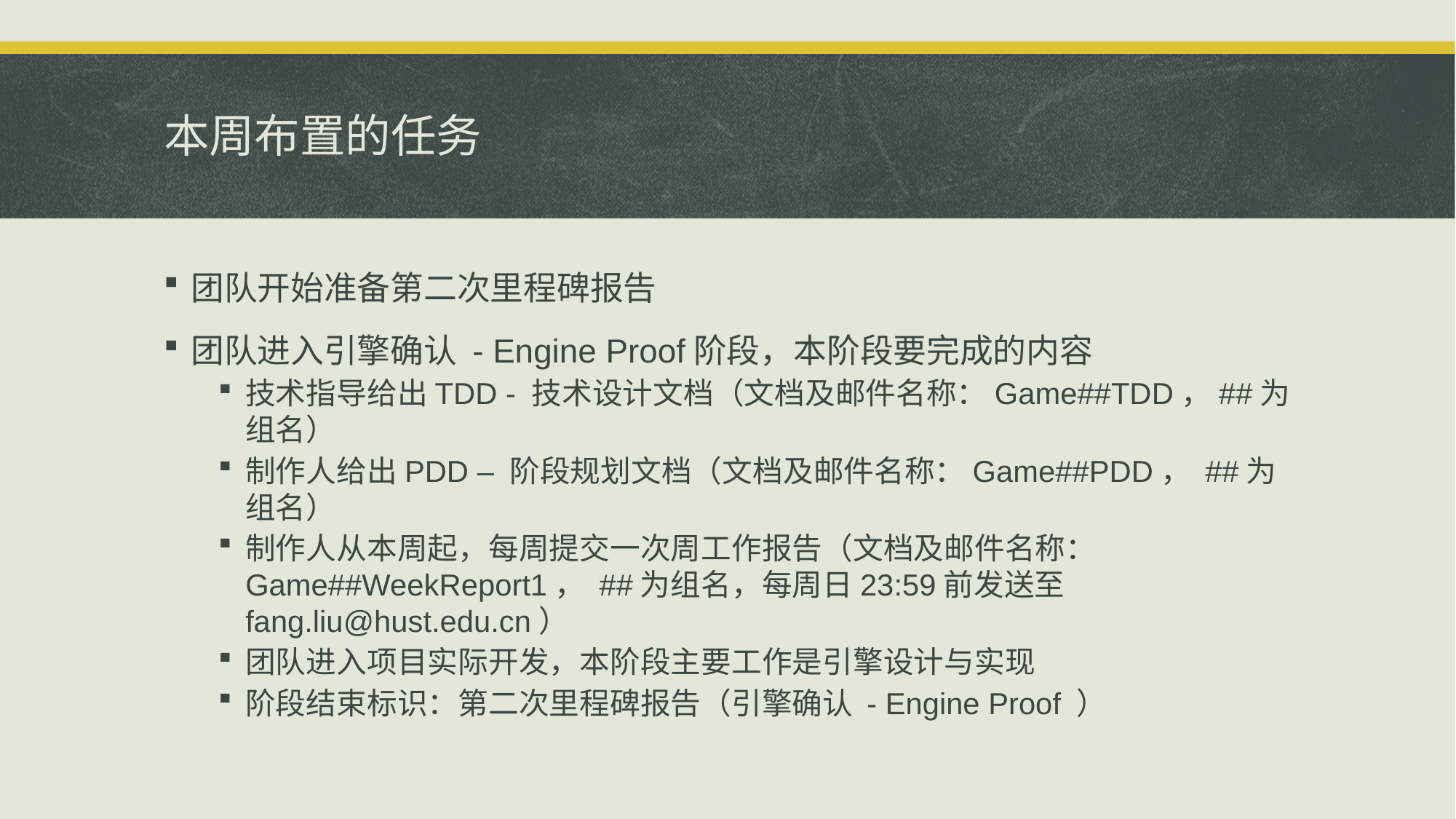

# 本周布置的任务
团队开始准备第二次里程碑报告
团队进入引擎确认 - Engine Proof阶段，本阶段要完成的内容
技术指导给出TDD - 技术设计文档（文档及邮件名称：Game##TDD，##为组名）
制作人给出PDD – 阶段规划文档（文档及邮件名称：Game##PDD， ##为组名）
制作人从本周起，每周提交一次周工作报告（文档及邮件名称：Game##WeekReport1， ##为组名，每周日23:59前发送至fang.liu@hust.edu.cn）
团队进入项目实际开发，本阶段主要工作是引擎设计与实现
阶段结束标识：第二次里程碑报告（引擎确认 - Engine Proof ）